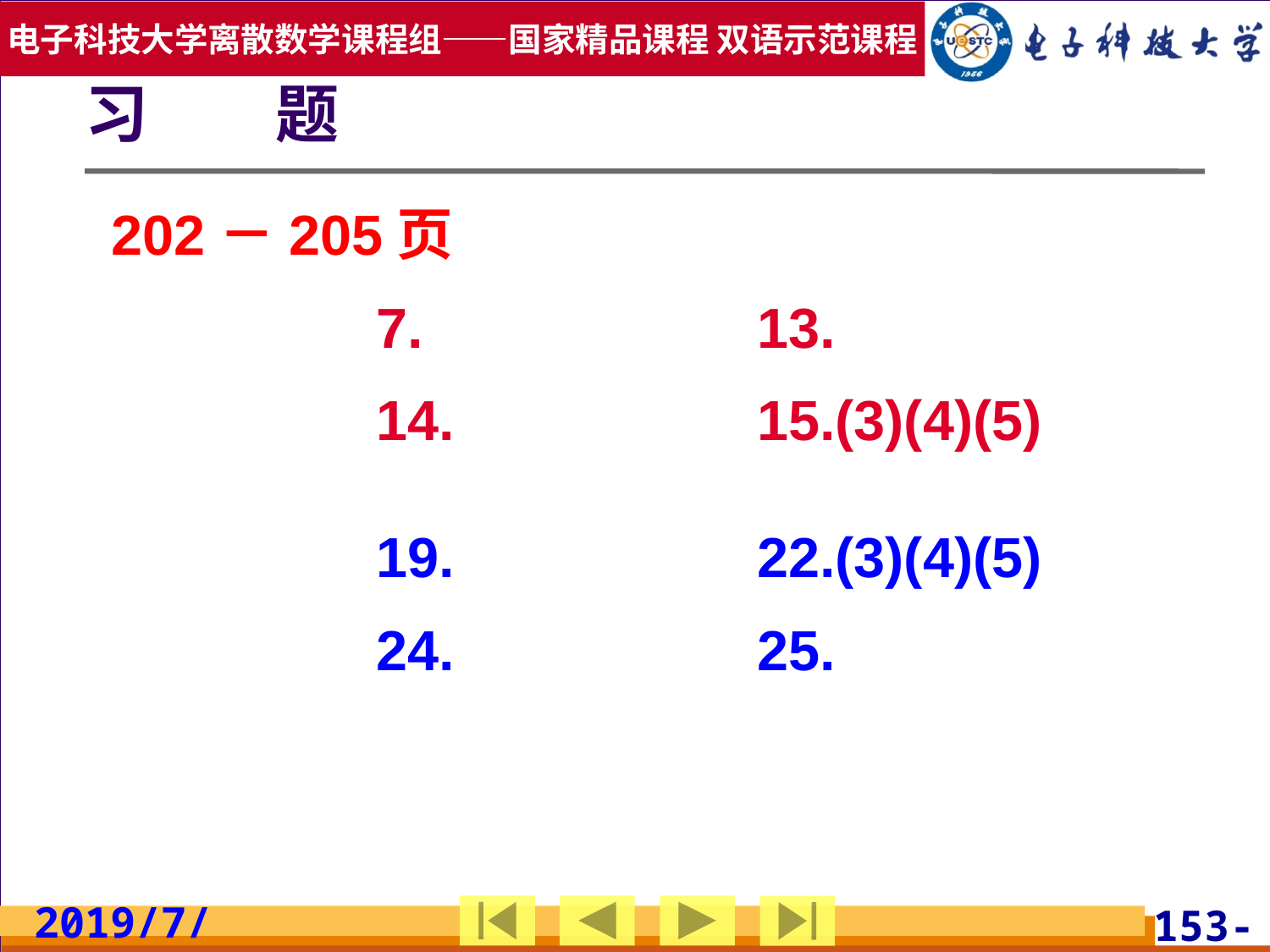

# 习　　题
202－205页
		7. 			13.
		14.			15.(3)(4)(5)
		19.			22.(3)(4)(5)
		24.			25.
2019/7/3